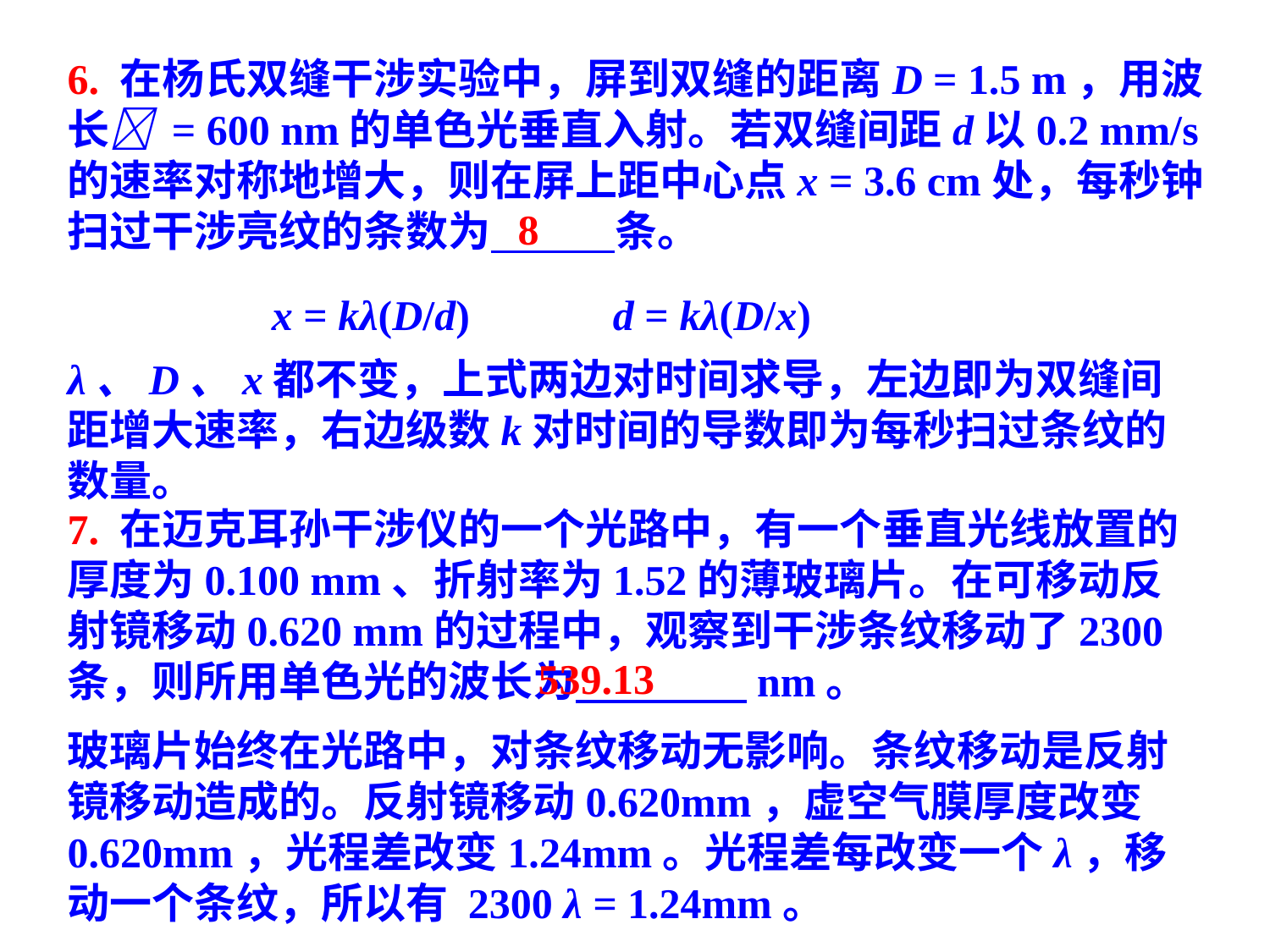

6. 在杨氏双缝干涉实验中，屏到双缝的距离D = 1.5 m，用波长λ = 600 nm的单色光垂直入射。若双缝间距d以0.2 mm/s的速率对称地增大，则在屏上距中心点x = 3.6 cm处，每秒钟扫过干涉亮纹的条数为             条。
8
x = kλ(D/d)
d = kλ(D/x)
λ、D、x都不变，上式两边对时间求导，左边即为双缝间距增大速率，右边级数k对时间的导数即为每秒扫过条纹的数量。
7. 在迈克耳孙干涉仪的一个光路中，有一个垂直光线放置的厚度为0.100 mm、折射率为1.52的薄玻璃片。在可移动反射镜移动0.620 mm的过程中，观察到干涉条纹移动了2300条，则所用单色光的波长为                  nm。
539.13
玻璃片始终在光路中，对条纹移动无影响。条纹移动是反射镜移动造成的。反射镜移动0.620mm，虚空气膜厚度改变0.620mm，光程差改变1.24mm。光程差每改变一个λ，移动一个条纹，所以有 2300 λ = 1.24mm。